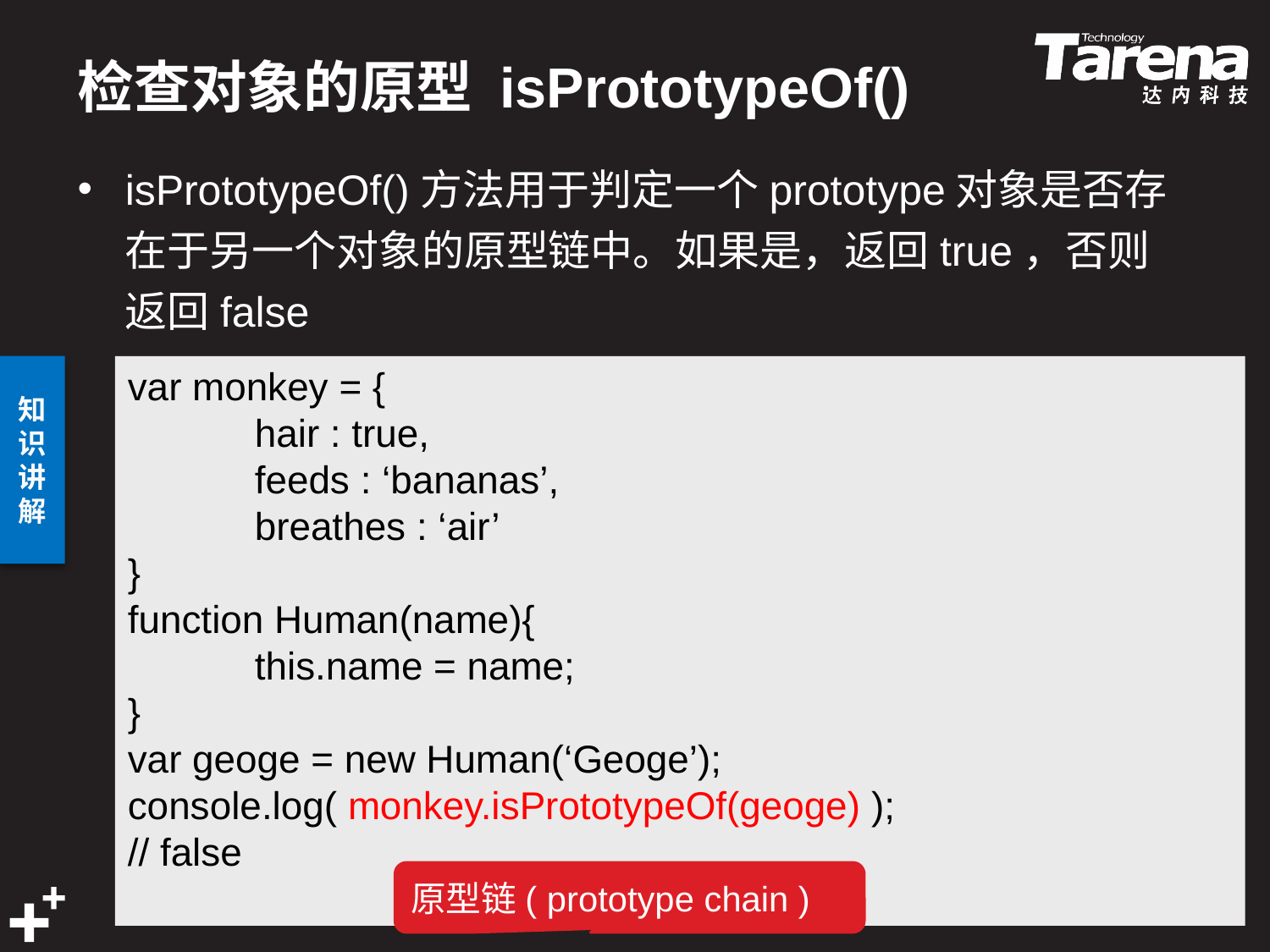

# 检查对象的原型 isPrototypeOf()
isPrototypeOf()方法用于判定一个prototype对象是否存在于另一个对象的原型链中。如果是，返回true，否则返回false
var monkey = {
	hair : true,
	feeds : ‘bananas’,
	breathes : ‘air’
}
function Human(name){
	this.name = name;
}
var geoge = new Human(‘Geoge’);
console.log( monkey.isPrototypeOf(geoge) );
// false

原型链( prototype chain )